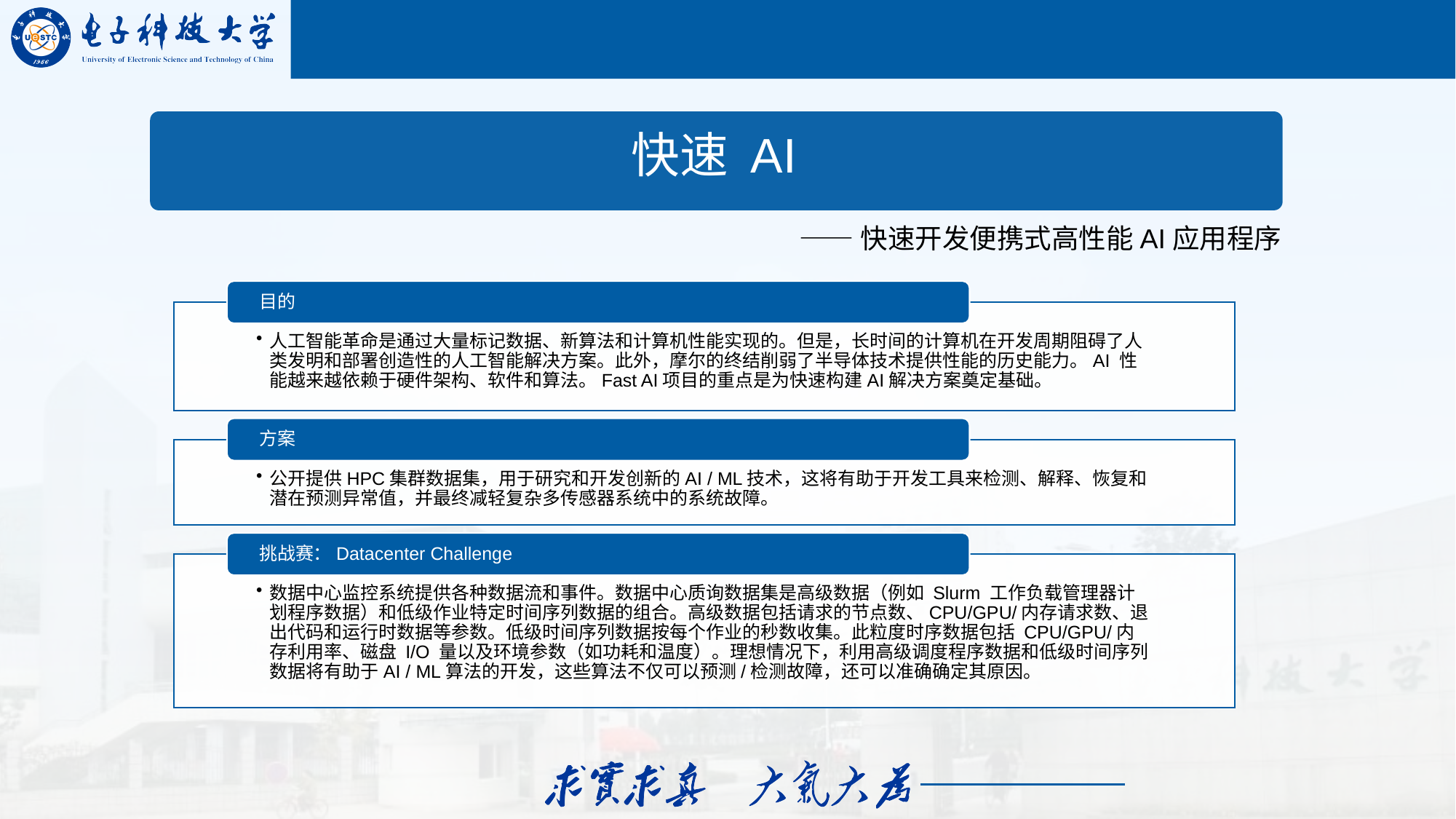

快速 AI
——快速开发便携式高性能AI应用程序
人工智能革命是通过大量标记数据、新算法和计算机性能实现的。但是，长时间的计算机在开发周期阻碍了人类发明和部署创造性的人工智能解决方案。此外，摩尔的终结削弱了半导体技术提供性能的历史能力。AI 性能越来越依赖于硬件架构、软件和算法。Fast AI项目的重点是为快速构建AI解决方案奠定基础。
目的
公开提供HPC集群数据集，用于研究和开发创新的AI / ML技术，这将有助于开发工具来检测、解释、恢复和潜在预测异常值，并最终减轻复杂多传感器系统中的系统故障。
方案
数据中心监控系统提供各种数据流和事件。数据中心质询数据集是高级数据（例如 Slurm 工作负载管理器计划程序数据）和低级作业特定时间序列数据的组合。高级数据包括请求的节点数、CPU/GPU/内存请求数、退出代码和运行时数据等参数。低级时间序列数据按每个作业的秒数收集。此粒度时序数据包括 CPU/GPU/内存利用率、磁盘 I/O 量以及环境参数（如功耗和温度）。理想情况下，利用高级调度程序数据和低级时间序列数据将有助于AI / ML算法的开发，这些算法不仅可以预测/检测故障，还可以准确确定其原因。
挑战赛：Datacenter Challenge